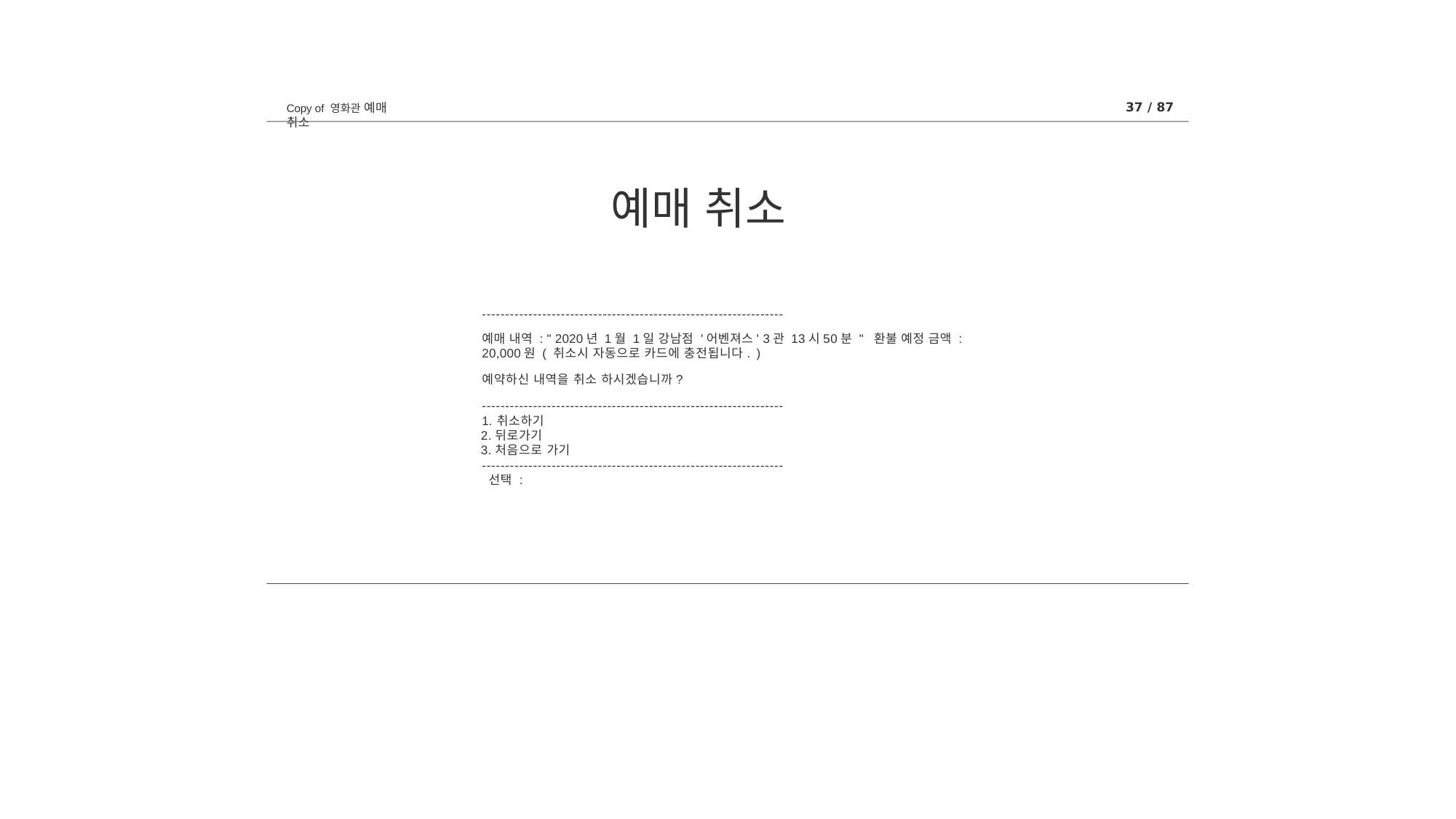

37 / 87
Copy of 영화관 예매 취소

예매 취소
-----------------------------------------------------------------

예매 내역 : " 2020년 1월 1일 강남점 '어벤져스' 3관 13시50분 "  환불 예정 금액 : 20,000원 ( 취소시 자동으로 카드에 충전됩니다. )

예약하신 내역을 취소 하시겠습니까?

-----------------------------------------------------------------
취소하기
2.뒤로가기
3.처음으로 가기
-----------------------------------------------------------------
 선택 :